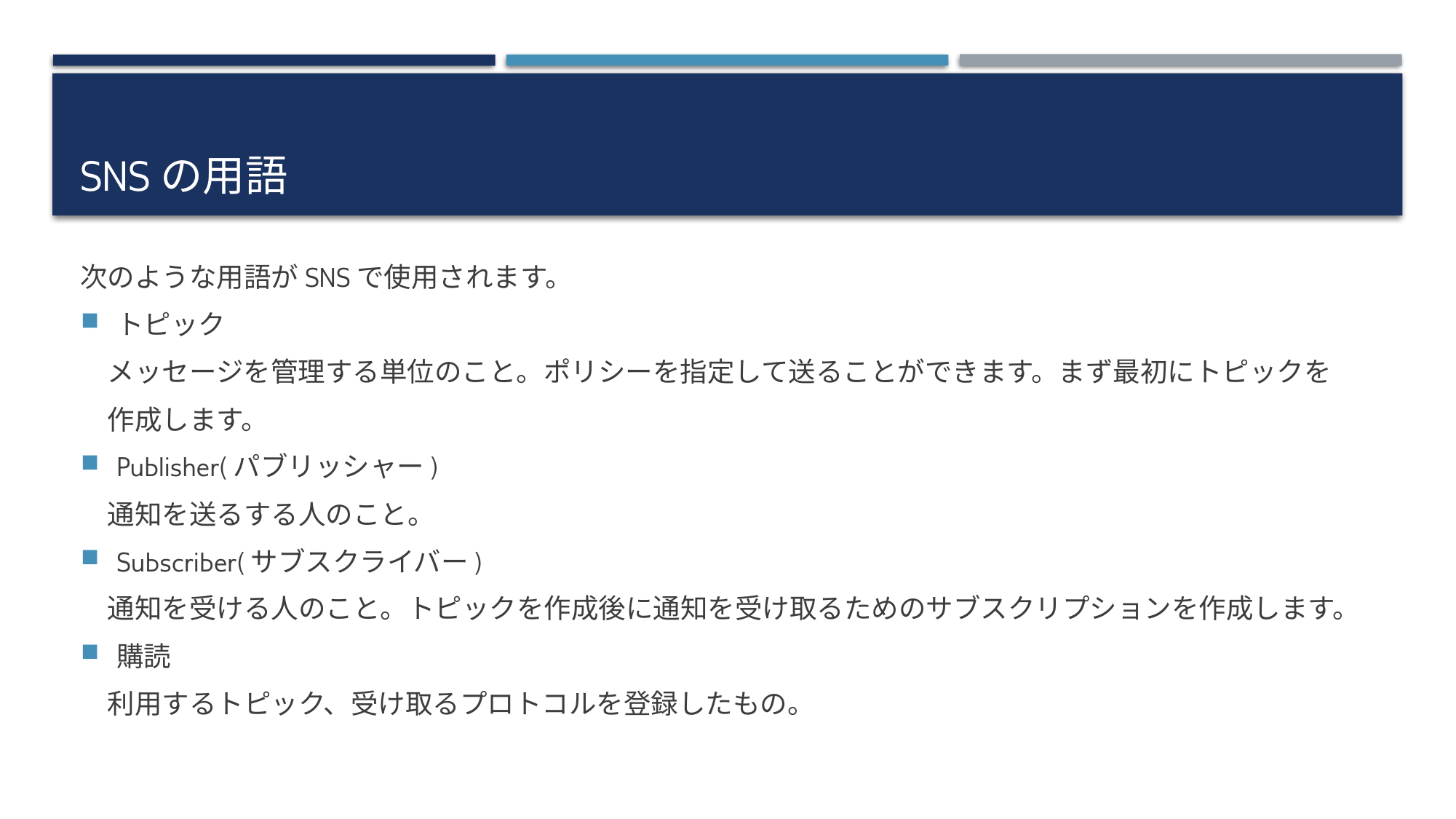

# SNSの用語
次のような用語がSNSで使用されます。
トピック
　メッセージを管理する単位のこと。ポリシーを指定して送ることができます。まず最初にトピックを
　作成します。
Publisher(パブリッシャー)
　通知を送るする人のこと。
Subscriber(サブスクライバー)
　通知を受ける人のこと。トピックを作成後に通知を受け取るためのサブスクリプションを作成します。
購読
　利用するトピック、受け取るプロトコルを登録したもの。